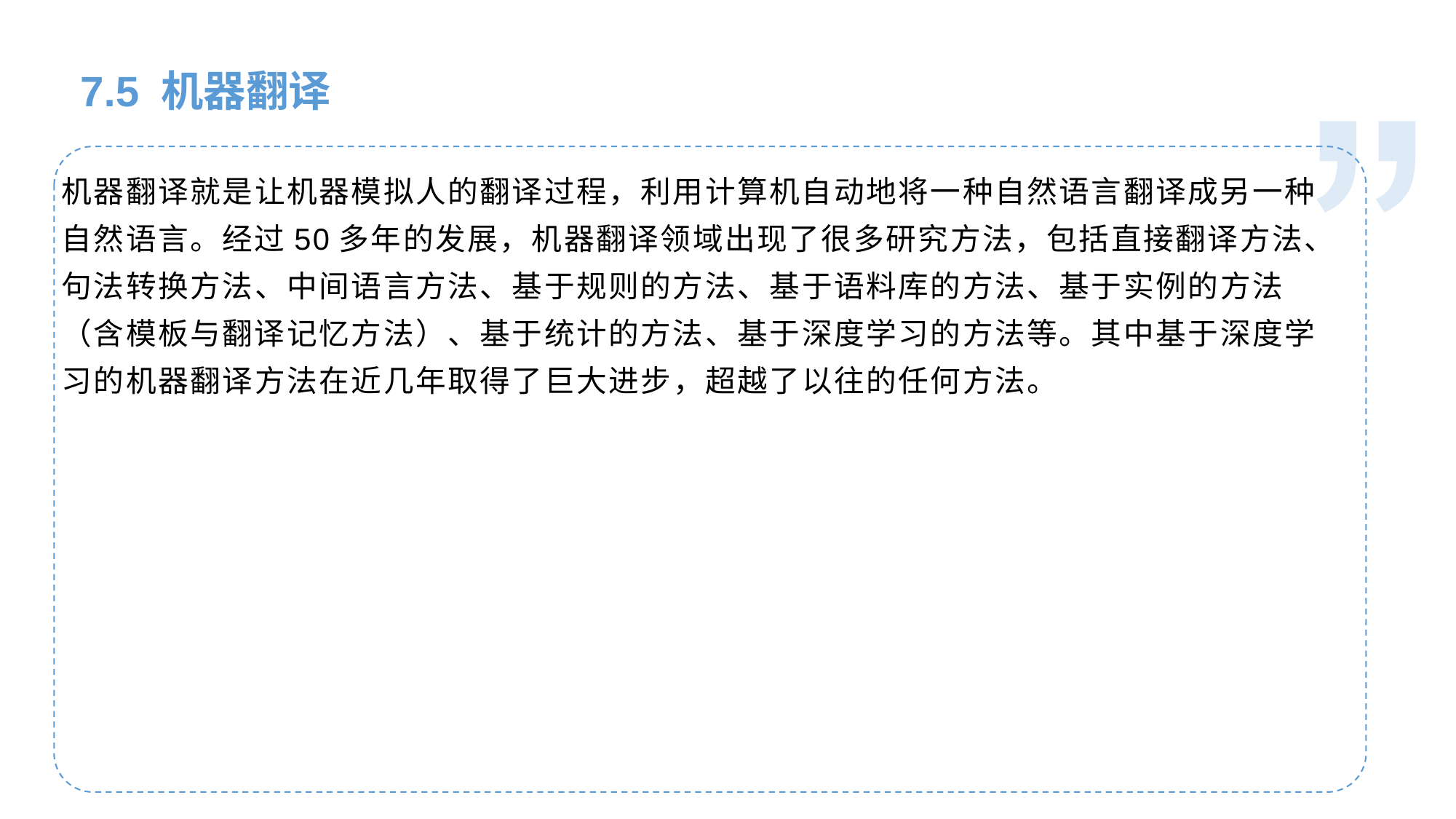

人工智能基础
7.5 机器翻译

机器翻译就是让机器模拟人的翻译过程，利用计算机自动地将一种自然语言翻译成另一种自然语言。经过50多年的发展，机器翻译领域出现了很多研究方法，包括直接翻译方法、句法转换方法、中间语言方法、基于规则的方法、基于语料库的方法、基于实例的方法（含模板与翻译记忆方法）、基于统计的方法、基于深度学习的方法等。其中基于深度学习的机器翻译方法在近几年取得了巨大进步，超越了以往的任何方法。